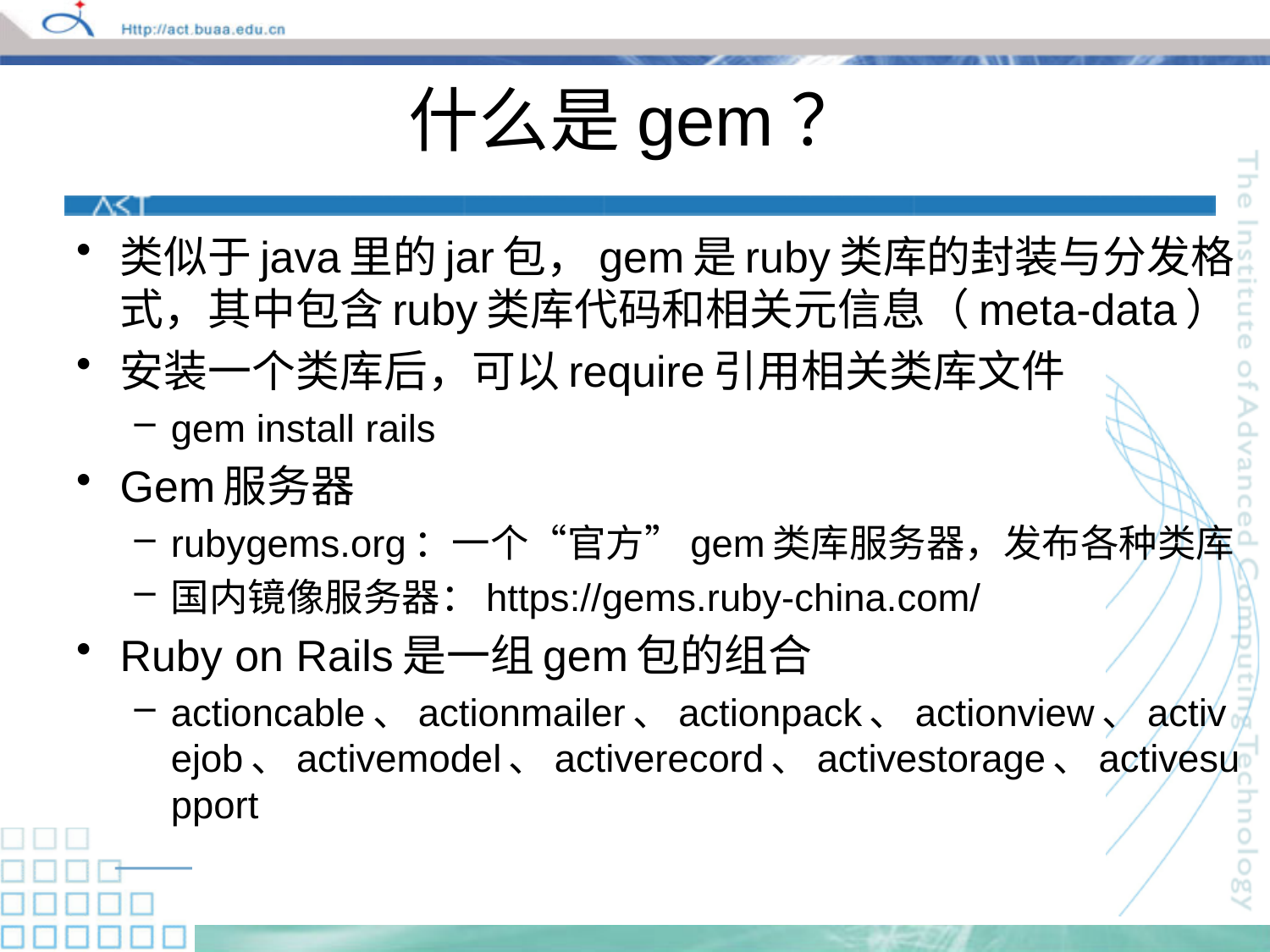

# 什么是gem？
类似于java里的jar包，gem是ruby类库的封装与分发格式，其中包含ruby类库代码和相关元信息（meta-data）
安装一个类库后，可以require引用相关类库文件
gem install rails
Gem服务器
rubygems.org：一个“官方”gem类库服务器，发布各种类库
国内镜像服务器：https://gems.ruby-china.com/
Ruby on Rails是一组gem包的组合
actioncable、actionmailer、actionpack、actionview、activejob、activemodel、activerecord、activestorage、activesupport